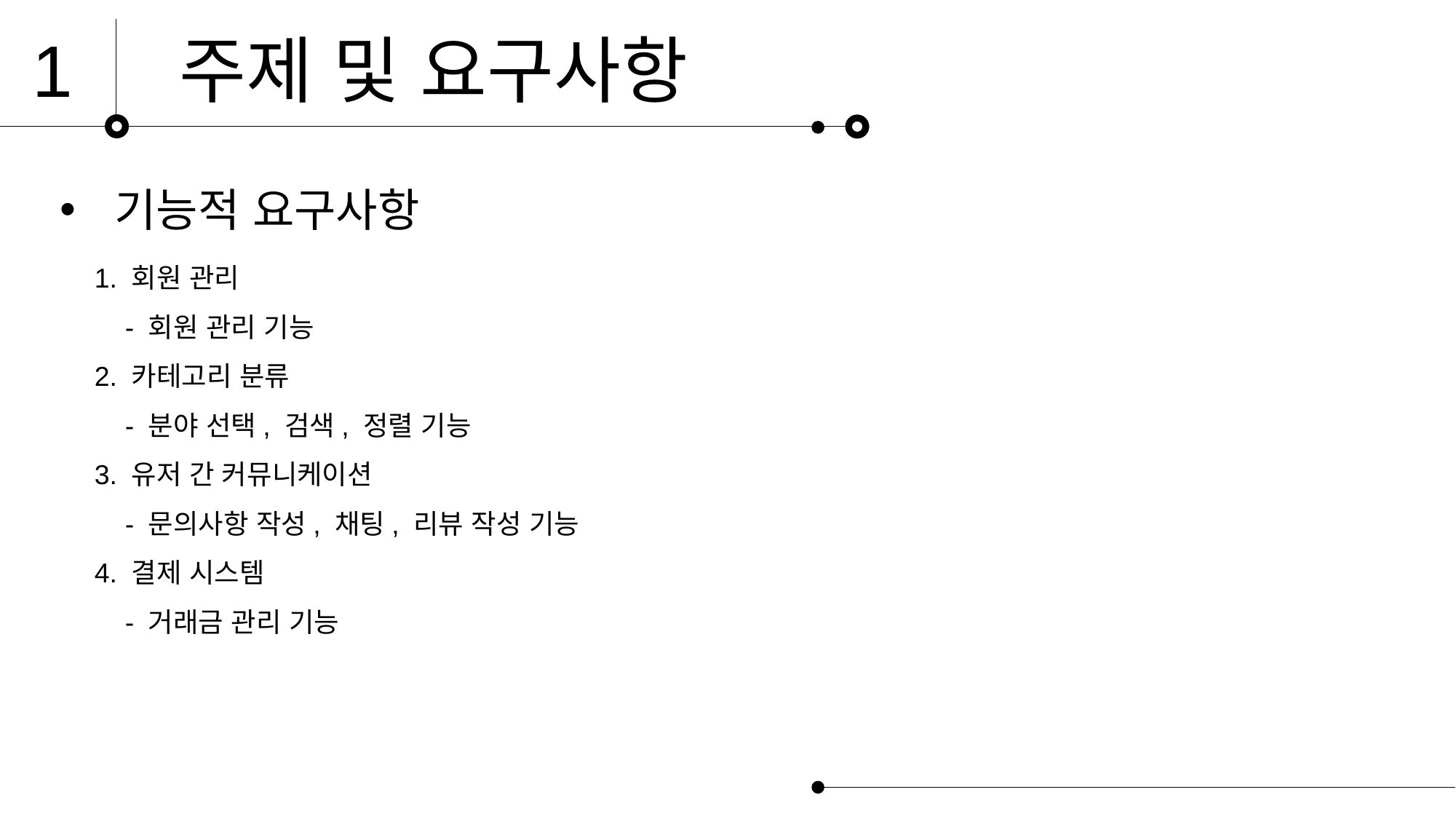

1
주제 및 요구사항
기능적 요구사항
1. 회원 관리
    - 회원 관리 기능
2. 카테고리 분류
    - 분야 선택, 검색, 정렬 기능
3. 유저 간 커뮤니케이션
    - 문의사항 작성, 채팅, 리뷰 작성 기능
4. 결제 시스템
    - 거래금 관리 기능